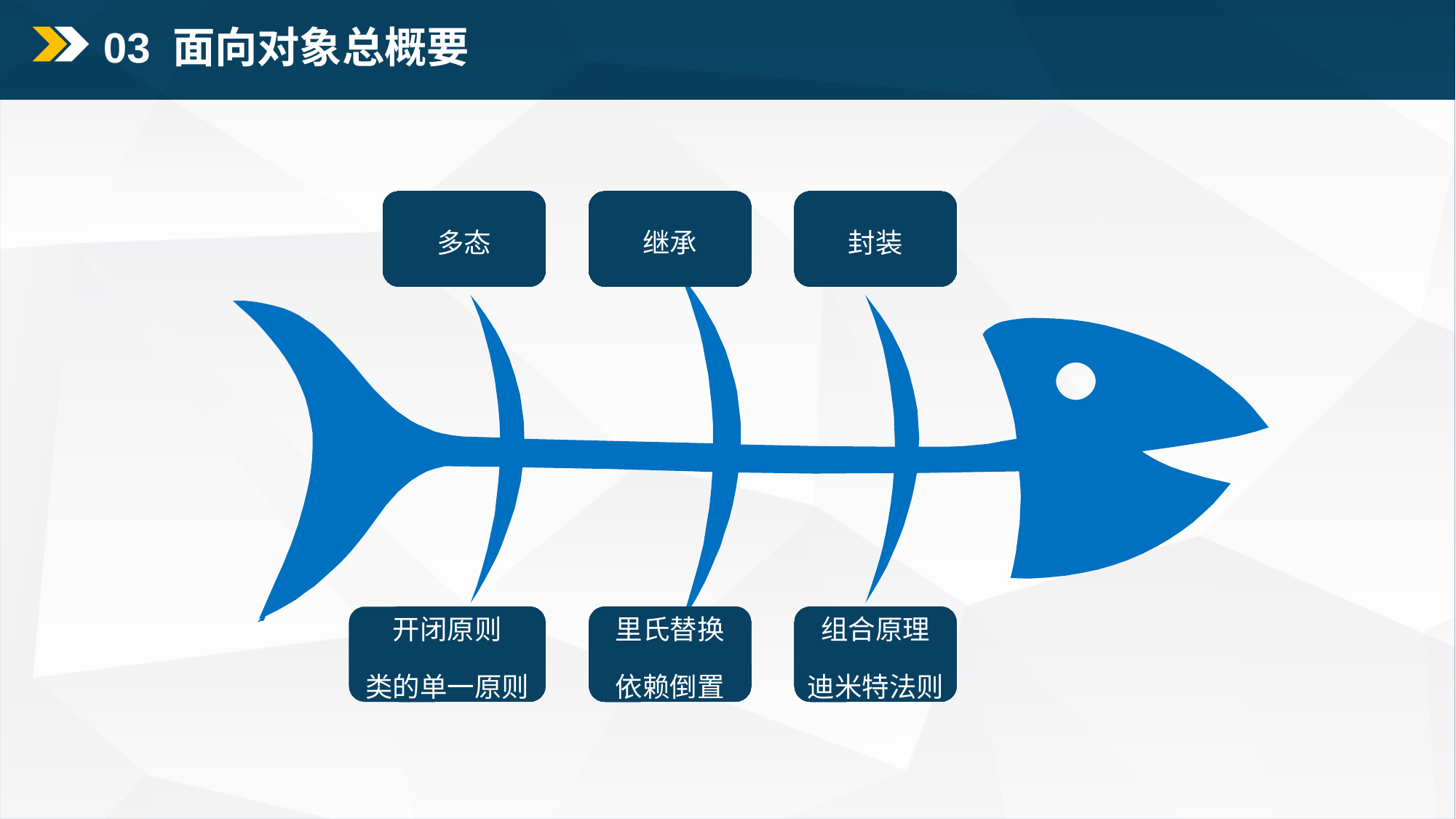

03 面向对象总概要

专注
专注
专注
专注
专注
专注
专注
专注
专注
专注
多态
自我认知
自我认知
自我认知
自我认知
自我认知
自我认知
自我认知
自我认知
自我认知
自我认知
继承
驾驭
驾驭
驾驭
驾驭
驾驭
驾驭
驾驭
驾驭
封装

开闭原则
类的单一原则
成就
成就
成就
成就
同理心
同理心
同理心
同理心
里氏替换
依赖倒置
善念
善念
善念
善念
组合原理
迪米特法则